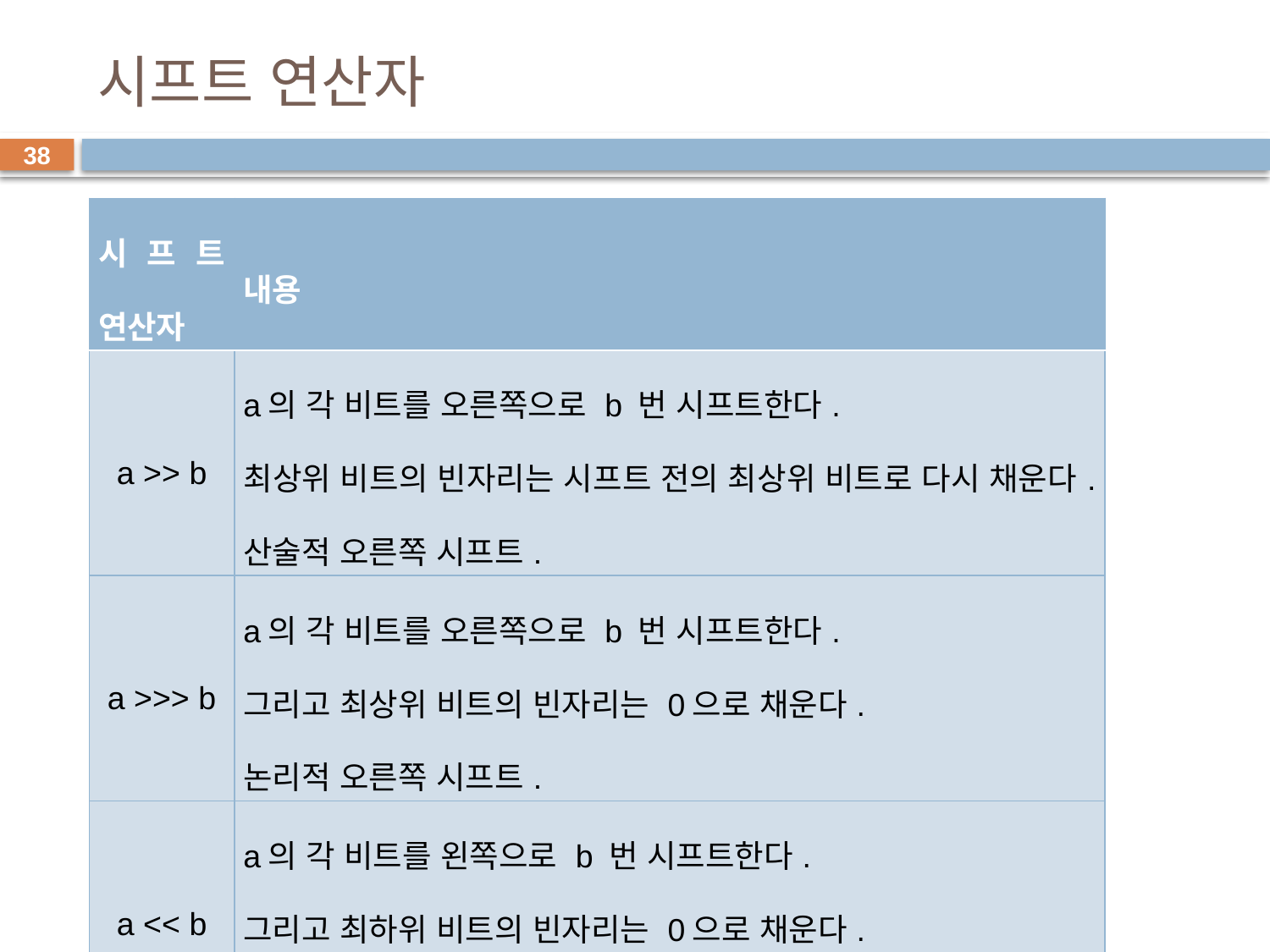

# 시프트 연산자
38
| 시프트 연산자 | 내용 |
| --- | --- |
| a >> b | a의 각 비트를 오른쪽으로 b 번 시프트한다. 최상위 비트의 빈자리는 시프트 전의 최상위 비트로 다시 채운다. 산술적 오른쪽 시프트. |
| a >>> b | a의 각 비트를 오른쪽으로 b 번 시프트한다. 그리고 최상위 비트의 빈자리는 0으로 채운다. 논리적 오른쪽 시프트. |
| a << b | a의 각 비트를 왼쪽으로 b 번 시프트한다. 그리고 최하위 비트의 빈자리는 0으로 채운다. 산술적 왼쪽 시프트. |